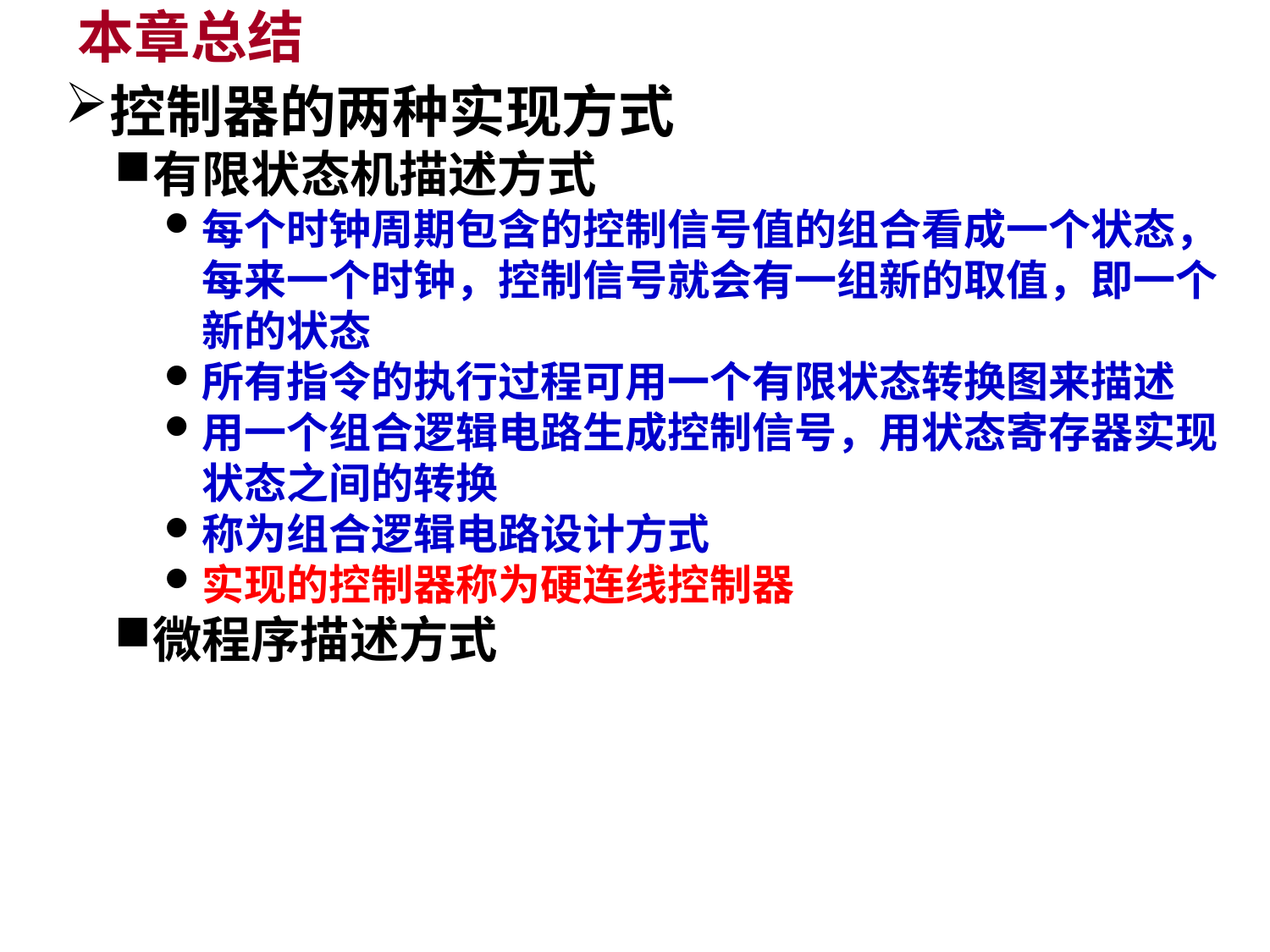

# 本章总结
控制器的两种实现方式
有限状态机描述方式
每个时钟周期包含的控制信号值的组合看成一个状态，每来一个时钟，控制信号就会有一组新的取值，即一个新的状态
所有指令的执行过程可用一个有限状态转换图来描述
用一个组合逻辑电路生成控制信号，用状态寄存器实现状态之间的转换
称为组合逻辑电路设计方式
实现的控制器称为硬连线控制器
微程序描述方式